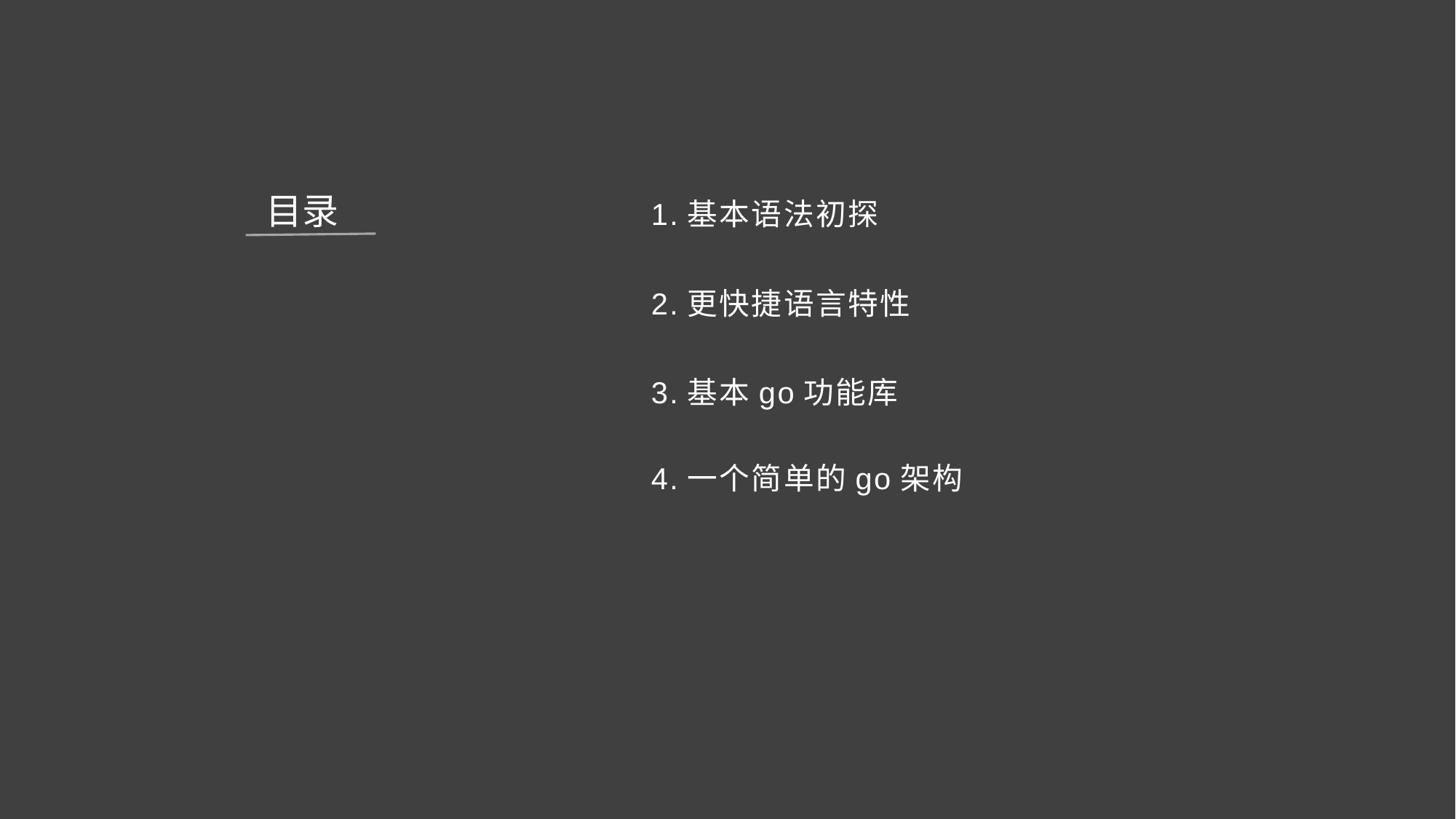

目录
01
1.基本语法初探
CONTENTS
02
2.更快捷语言特性
03
3.基本go功能库
04
4.一个简单的go架构
05